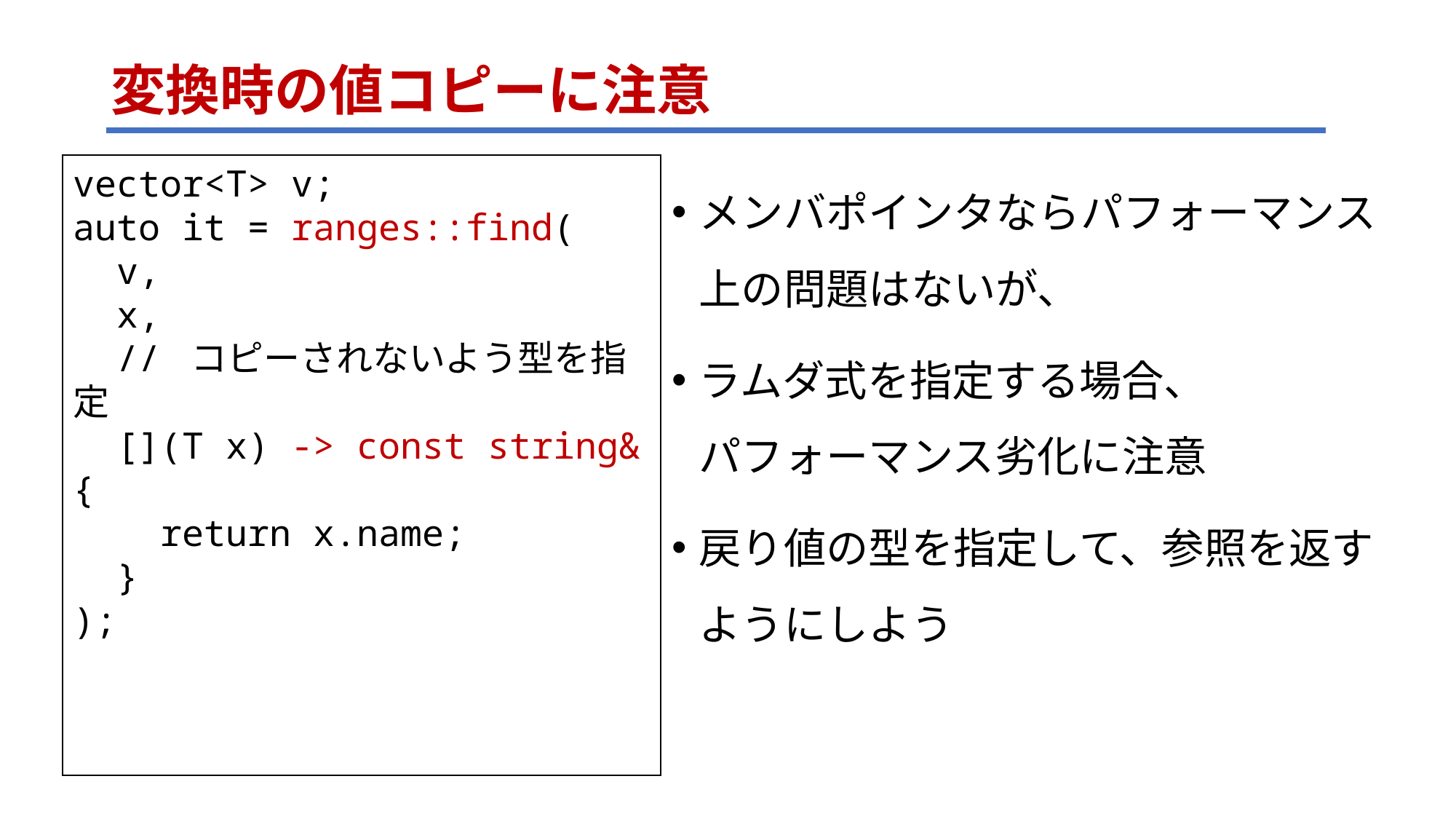

# 変換時の値コピーに注意
vector<T> v;
auto it = ranges::find(
  v,
  x,
  // コピーされないよう型を指定
  [](T x) -> const string& {
    return x.name;
  }
);

メンバポインタならパフォーマンス上の問題はないが、
ラムダ式を指定する場合、
パフォーマンス劣化に注意
戻り値の型を指定して、参照を返すようにしよう